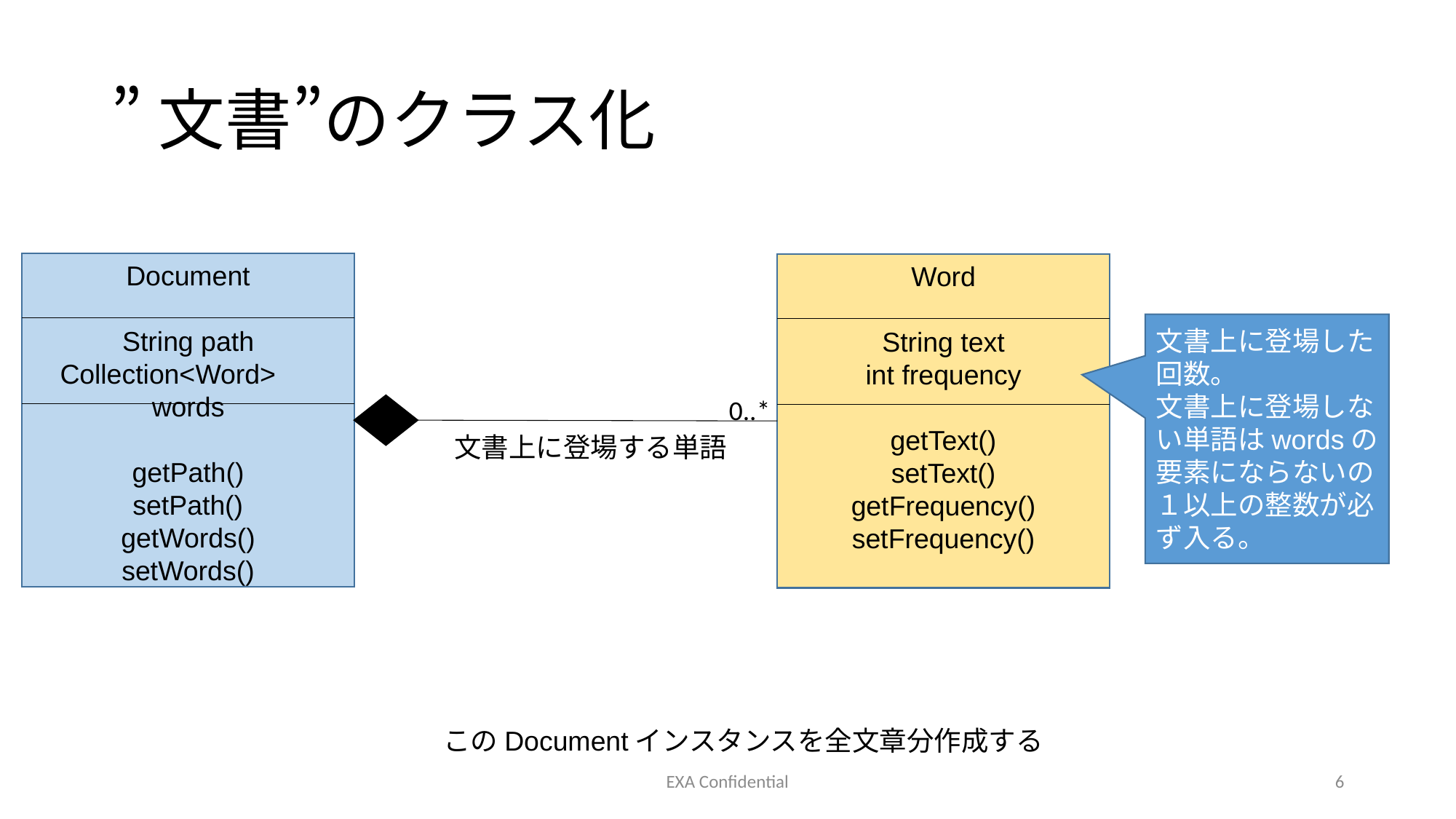

# ”文書”のクラス化
Document

String path
Collection<Word>　words

getPath()
setPath()
getWords()
setWords()

Word

String text
int frequency

getText()
setText()
getFrequency()
setFrequency()

文書上に登場した回数。
文書上に登場しない単語はwordsの要素にならないの１以上の整数が必ず入る。
0..*

文書上に登場する単語
このDocumentインスタンスを全文章分作成する
EXA Confidential
6